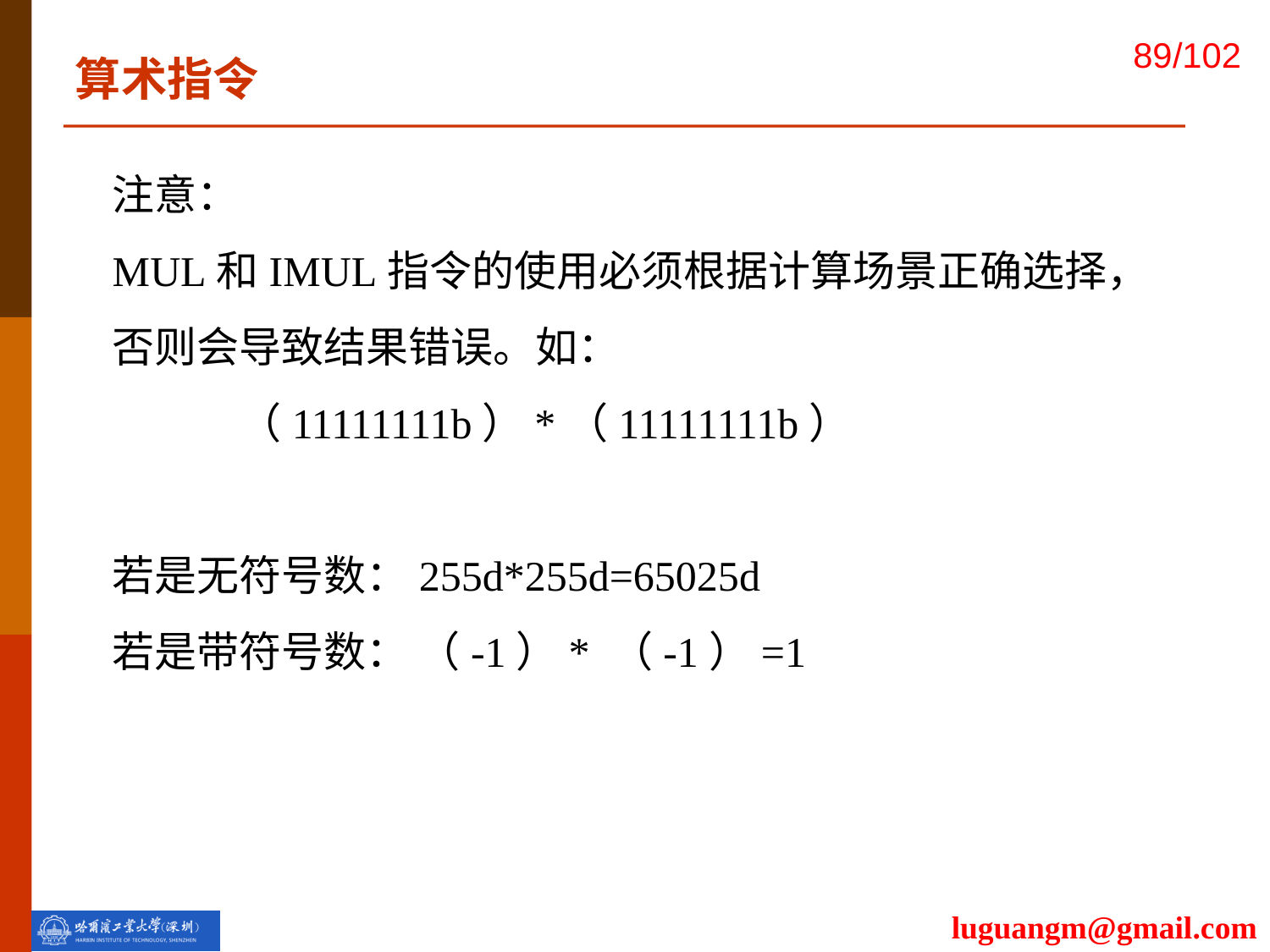

算术指令
注意：
MUL和IMUL指令的使用必须根据计算场景正确选择，否则会导致结果错误。如：
	（11111111b）*（11111111b）

若是无符号数：255d*255d=65025d
若是带符号数： （-1）* （-1）=1